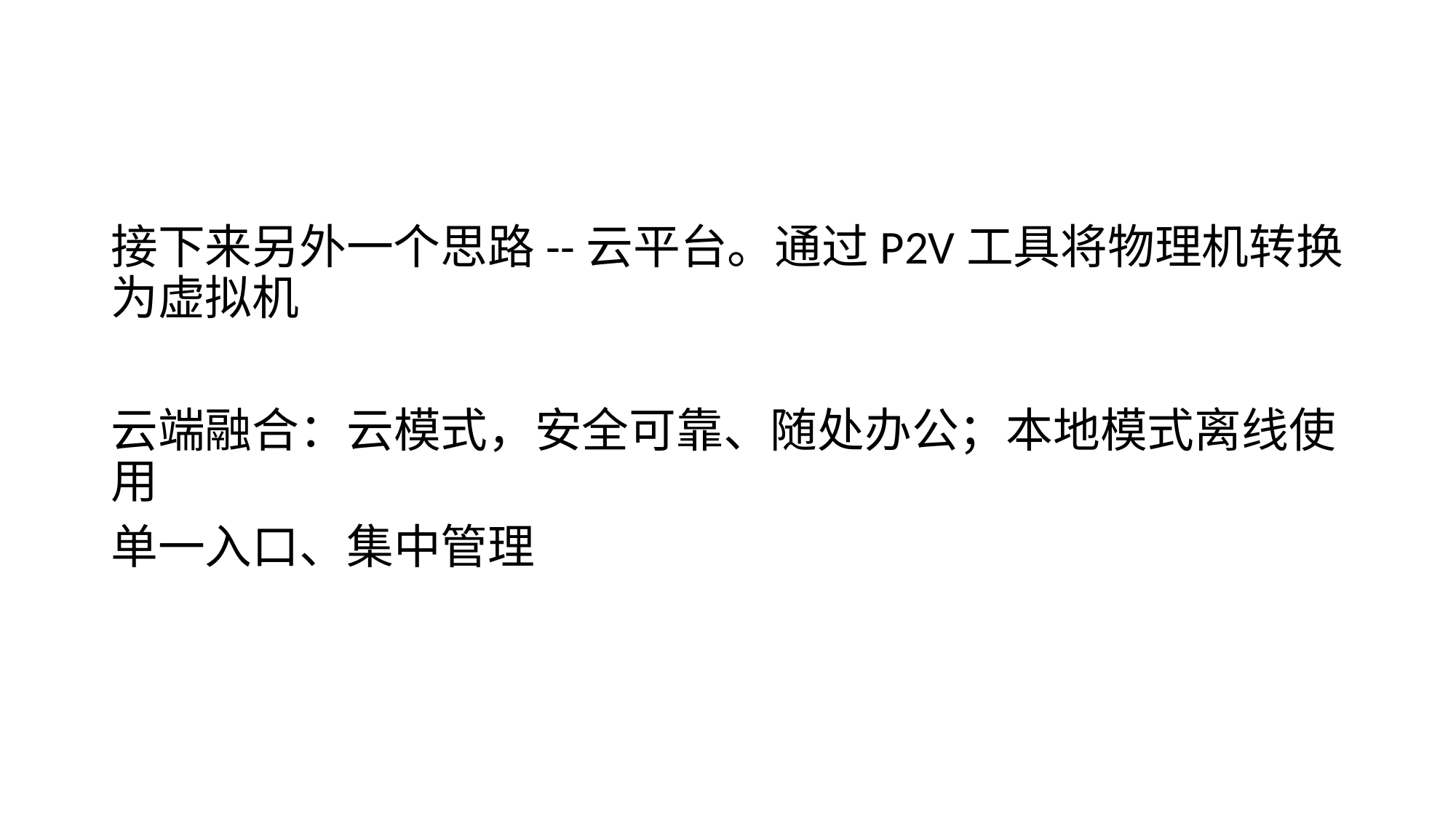

接下来另外一个思路--云平台。通过P2V工具将物理机转换为虚拟机

云端融合：云模式，安全可靠、随处办公；本地模式离线使用
单一入口、集中管理